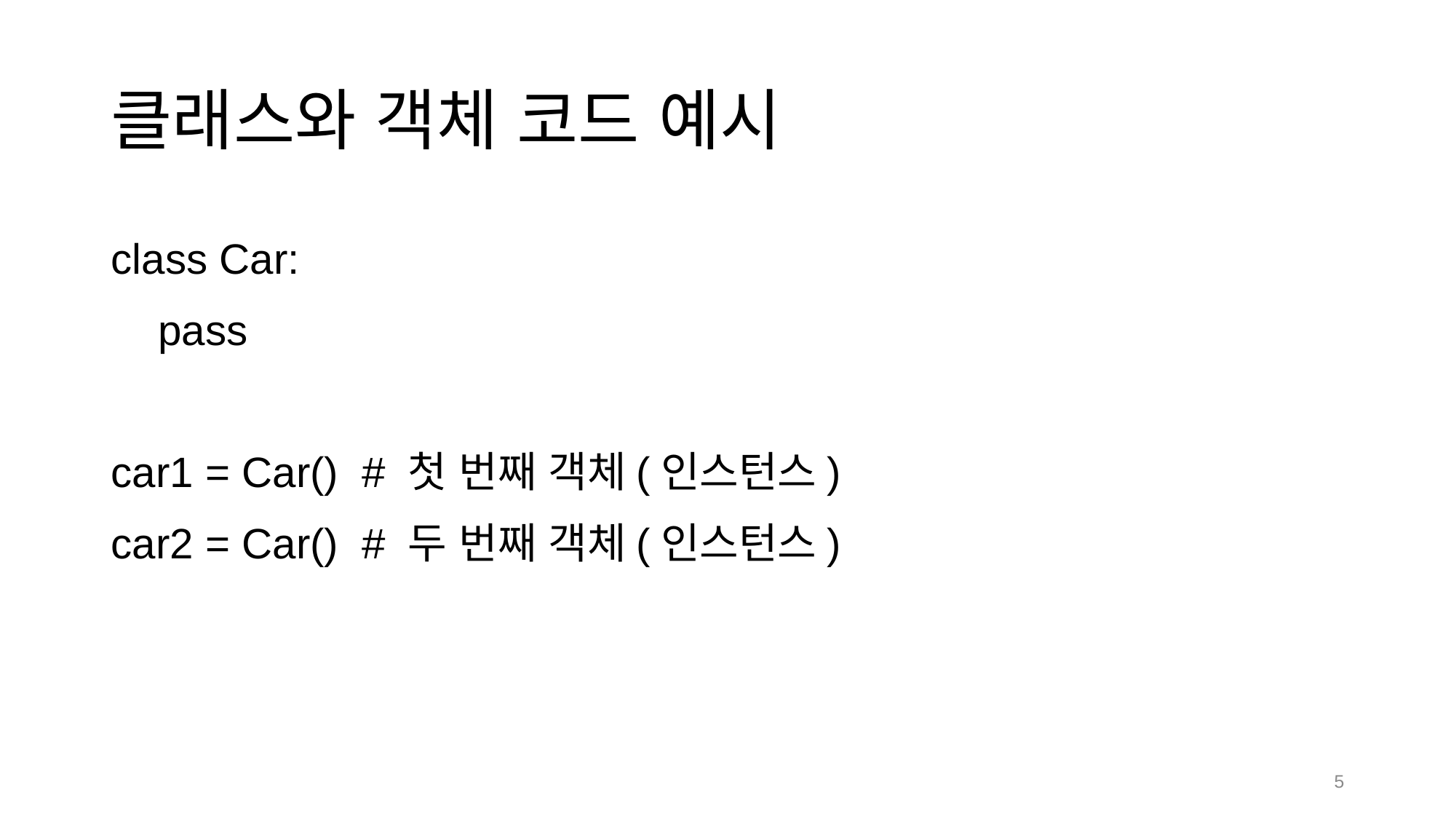

# 클래스와 객체 코드 예시
class Car:
    pass

car1 = Car()  # 첫 번째 객체(인스턴스)
car2 = Car()  # 두 번째 객체(인스턴스)
5